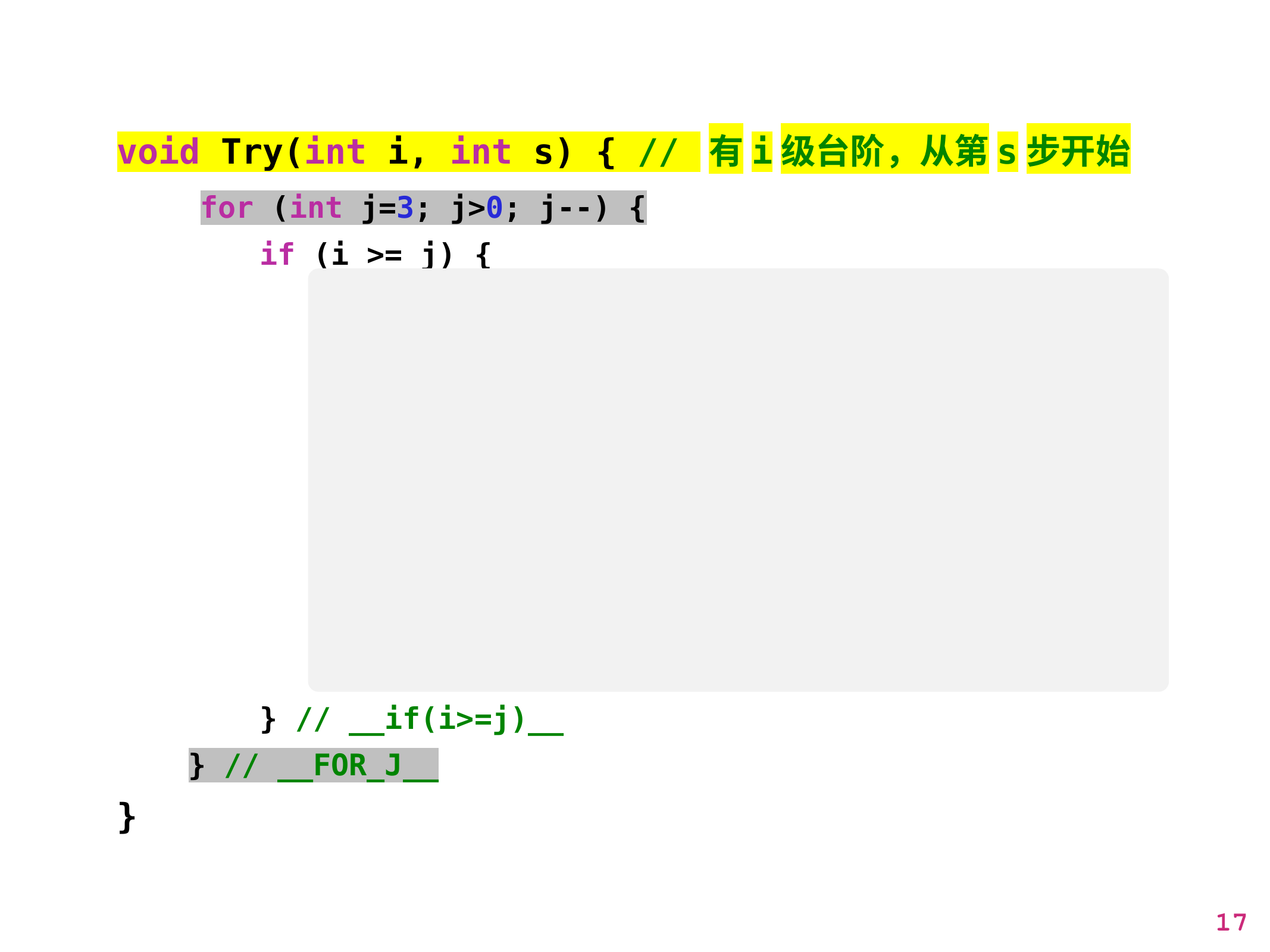

void Try(int i, int s) { // 有i级台阶，从第s步开始
    for (int j=3; j>0; j--) {
        if (i >= j) {
            take[s] = j;    // 记录第s步走j个台阶
            if (i == j) {   // 如果已经到了楼下
                num++;      // 则方案数加1
                cout << "方案" << num << ": ";
                for (int k=1; k<=s; k++) cout << take[k];
                cout << endl;
            }
            else               // 尚未走到楼下
                Try(i-j, s+1); // 再试剩下的台阶
        } // __if(i>=j)__
    } // __FOR_J__
}

17